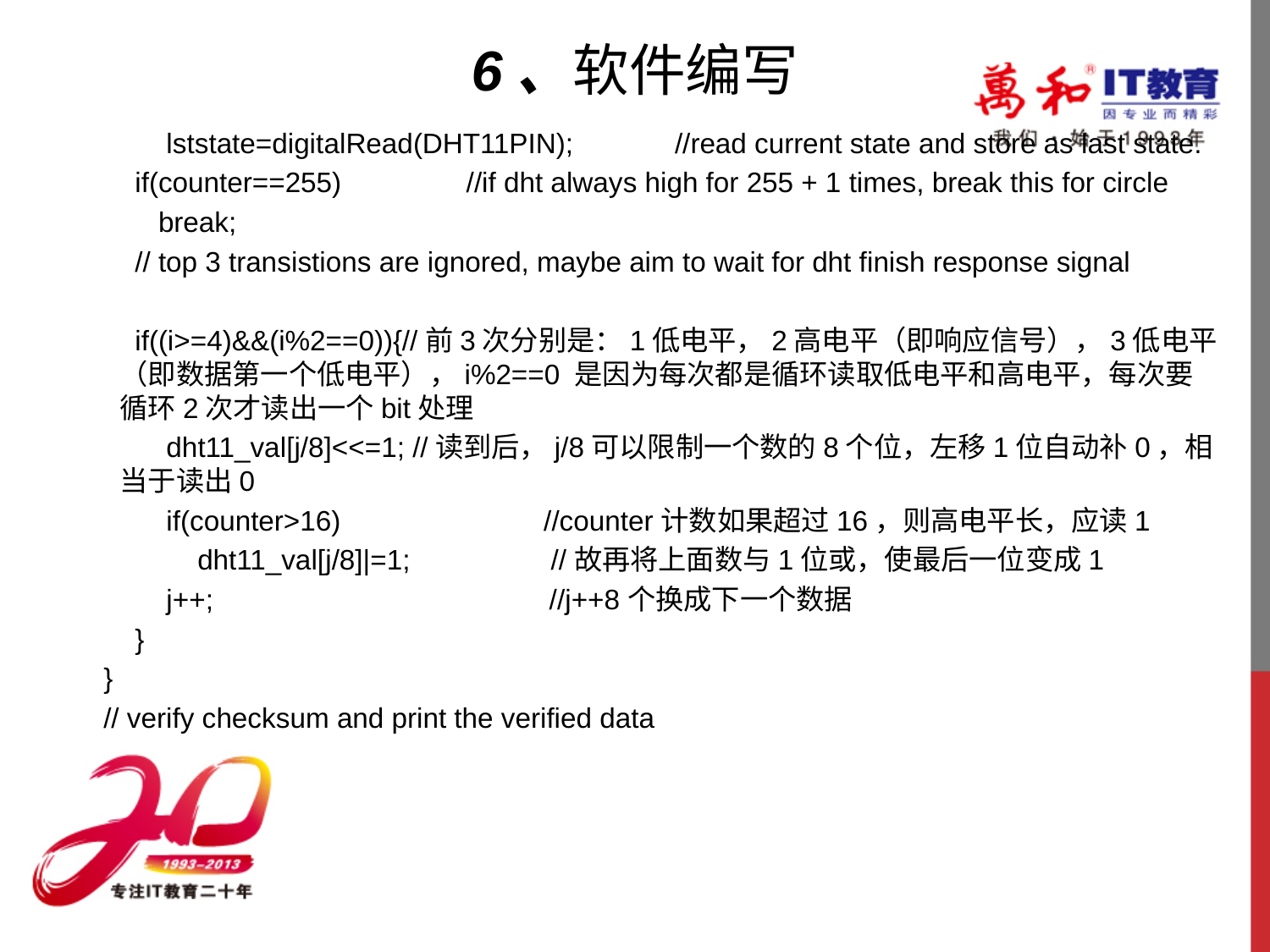

# 6、软件编写
            lststate=digitalRead(DHT11PIN);             //read current state and store as last state.
        if(counter==255)                //if dht always high for 255 + 1 times, break this for circle
           break;
        // top 3 transistions are ignored, maybe aim to wait for dht finish response signal

        if((i>=4)&&(i%2==0)){//前3次分别是：1低电平，2高电平（即响应信号），3低电平（即数据第一个低电平），i%2==0 是因为每次都是循环读取低电平和高电平，每次要循环2次才读出一个bit处理
            dht11_val[j/8]<<=1; //读到后，j/8可以限制一个数的8个位，左移1位自动补0，相当于读出0
            if(counter>16)                          //counter计数如果超过16，则高电平长，应读1
                dht11_val[j/8]|=1;                  //故再将上面数与1位或，使最后一位变成1
            j++;                                           //j++8个换成下一个数据
        }
    }
    // verify checksum and print the verified data